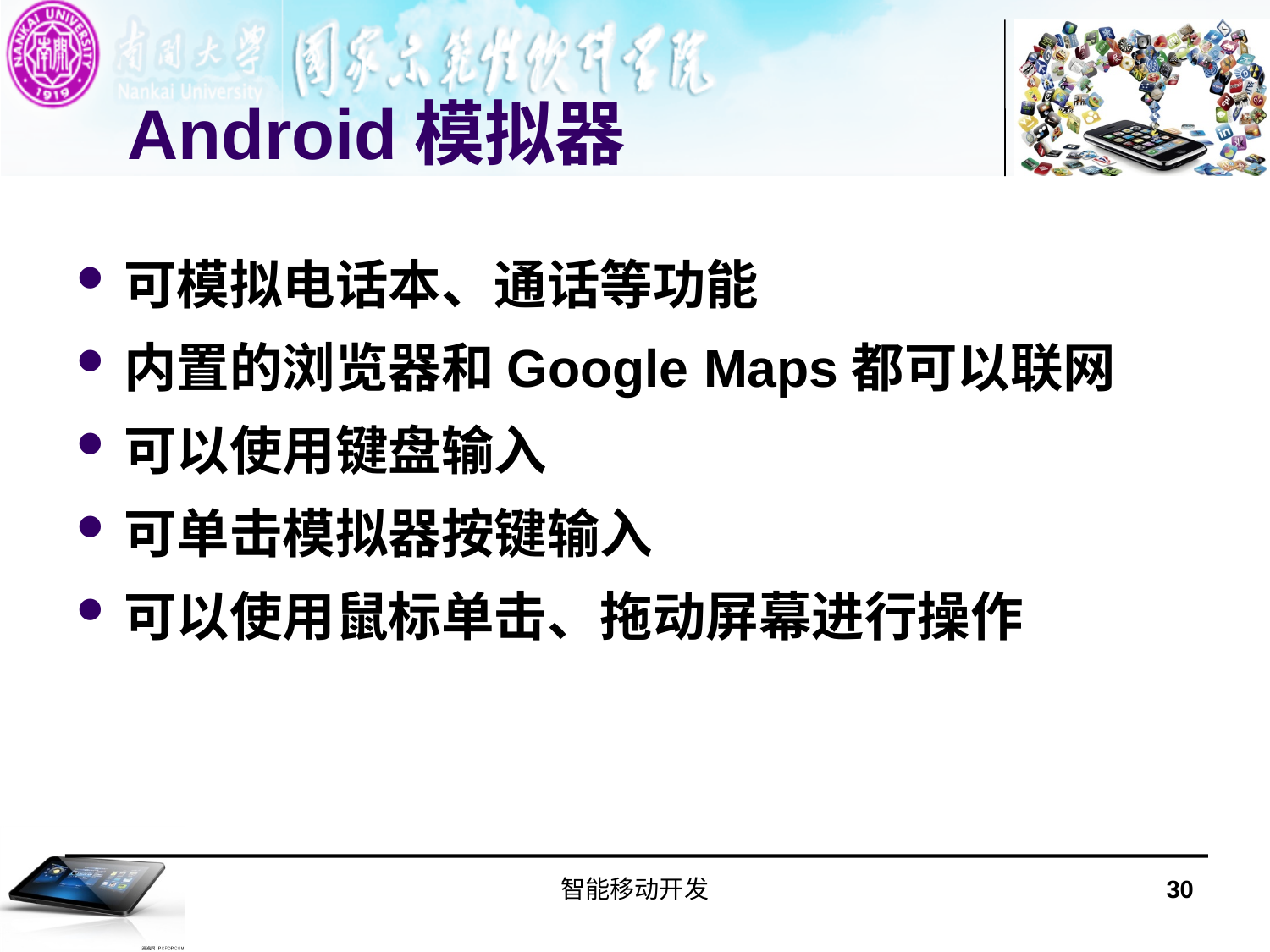

# Android模拟器
可模拟电话本、通话等功能
内置的浏览器和Google Maps都可以联网
可以使用键盘输入
可单击模拟器按键输入
可以使用鼠标单击、拖动屏幕进行操作
智能移动开发
30